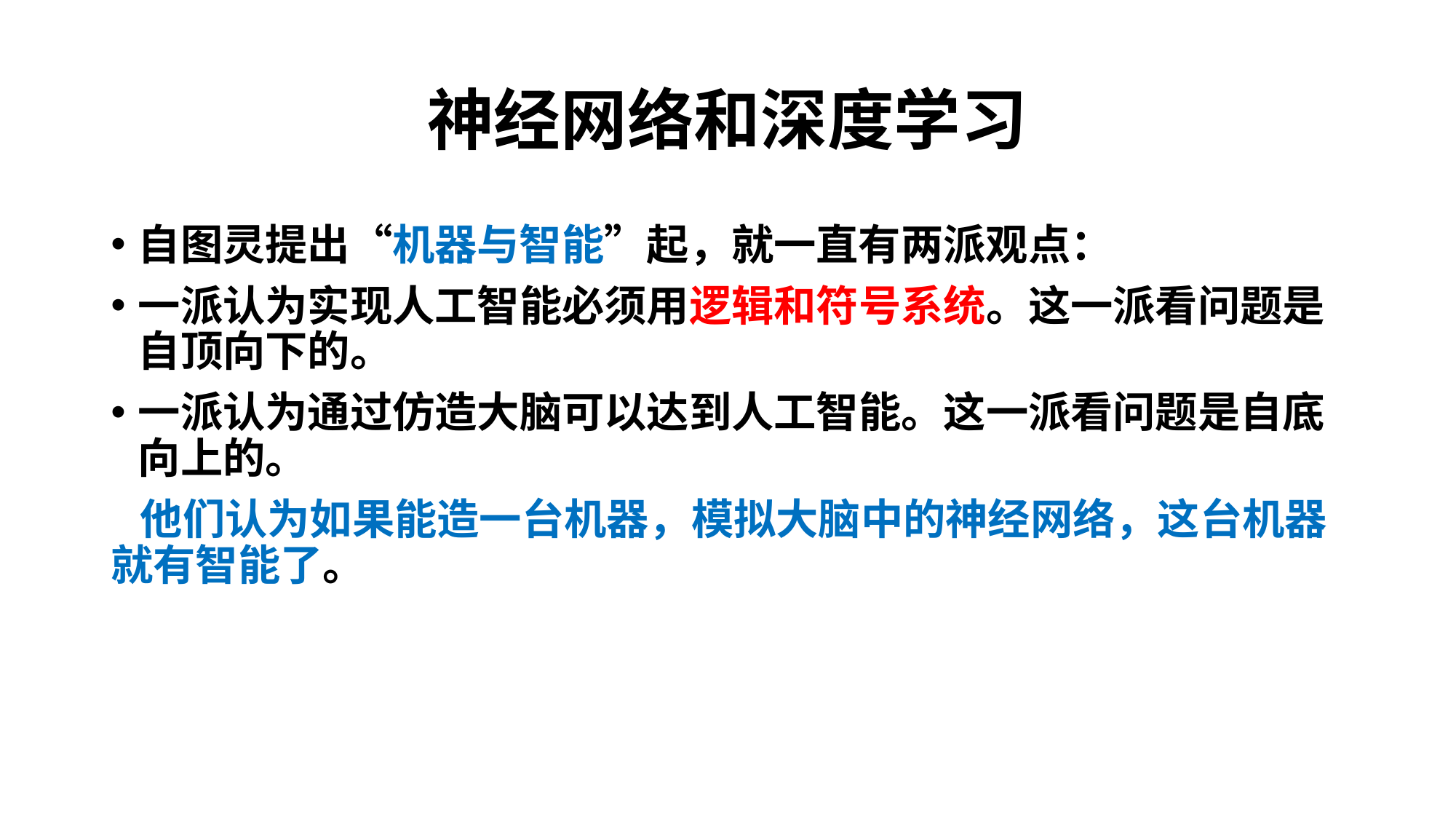

# 神经网络和深度学习
自图灵提出“机器与智能”起，就一直有两派观点：
一派认为实现人工智能必须用逻辑和符号系统。这一派看问题是自顶向下的。
一派认为通过仿造大脑可以达到人工智能。这一派看问题是自底向上的。
  他们认为如果能造一台机器，模拟大脑中的神经网络，这台机器就有智能了。